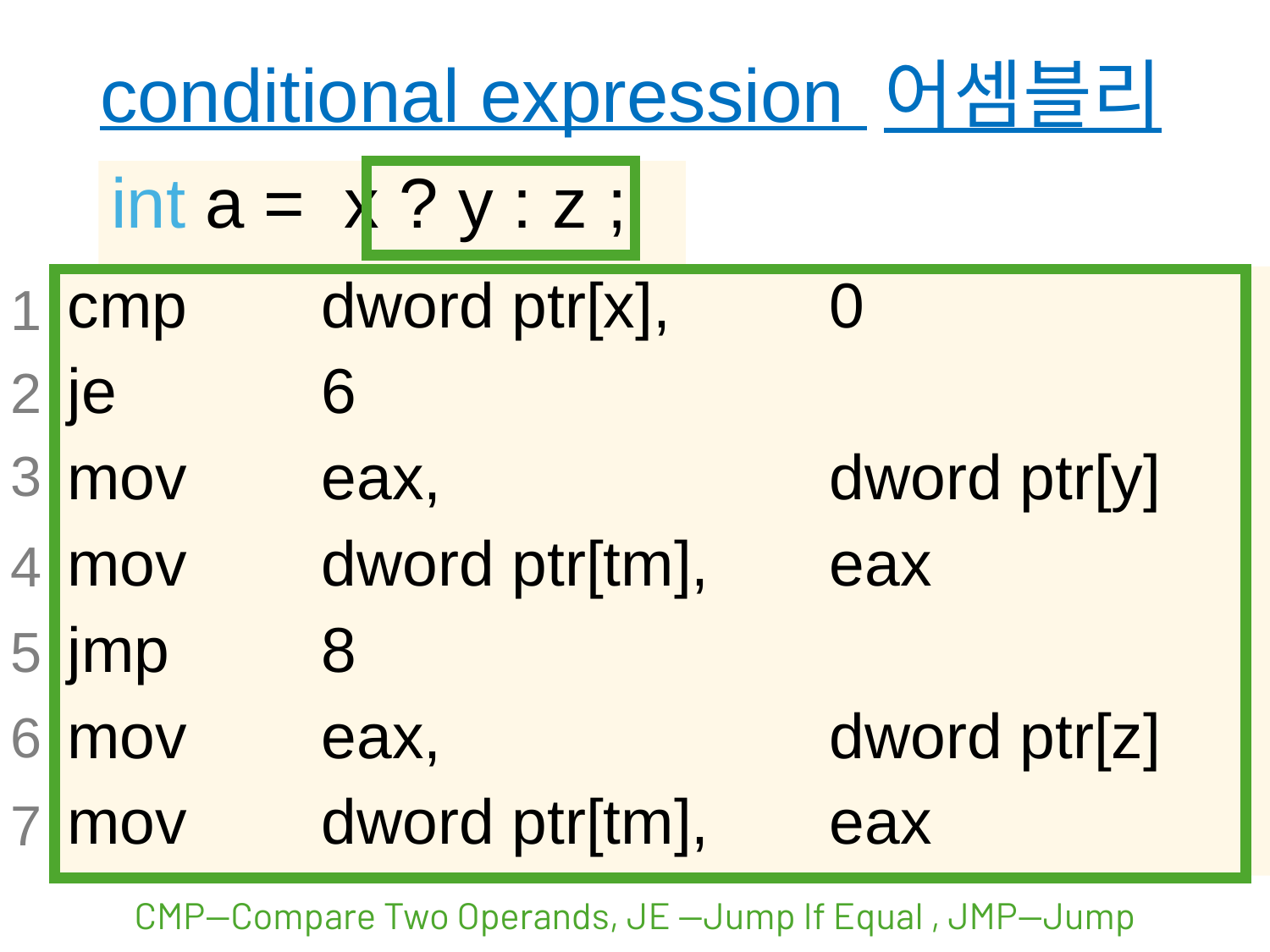

# conditional expression 어셈블리
int a =  x ? y : z ;

cmp		dword ptr[x],		0
je		6
mov		eax, 			dword ptr[y]
mov		dword ptr[tm],	eax
jmp		8
mov		eax, 			dword ptr[z]
mov		dword ptr[tm],	eax

1
2
3
4
5
6
7
CMP—Compare Two Operands, JE —Jump If Equal , JMP—Jump